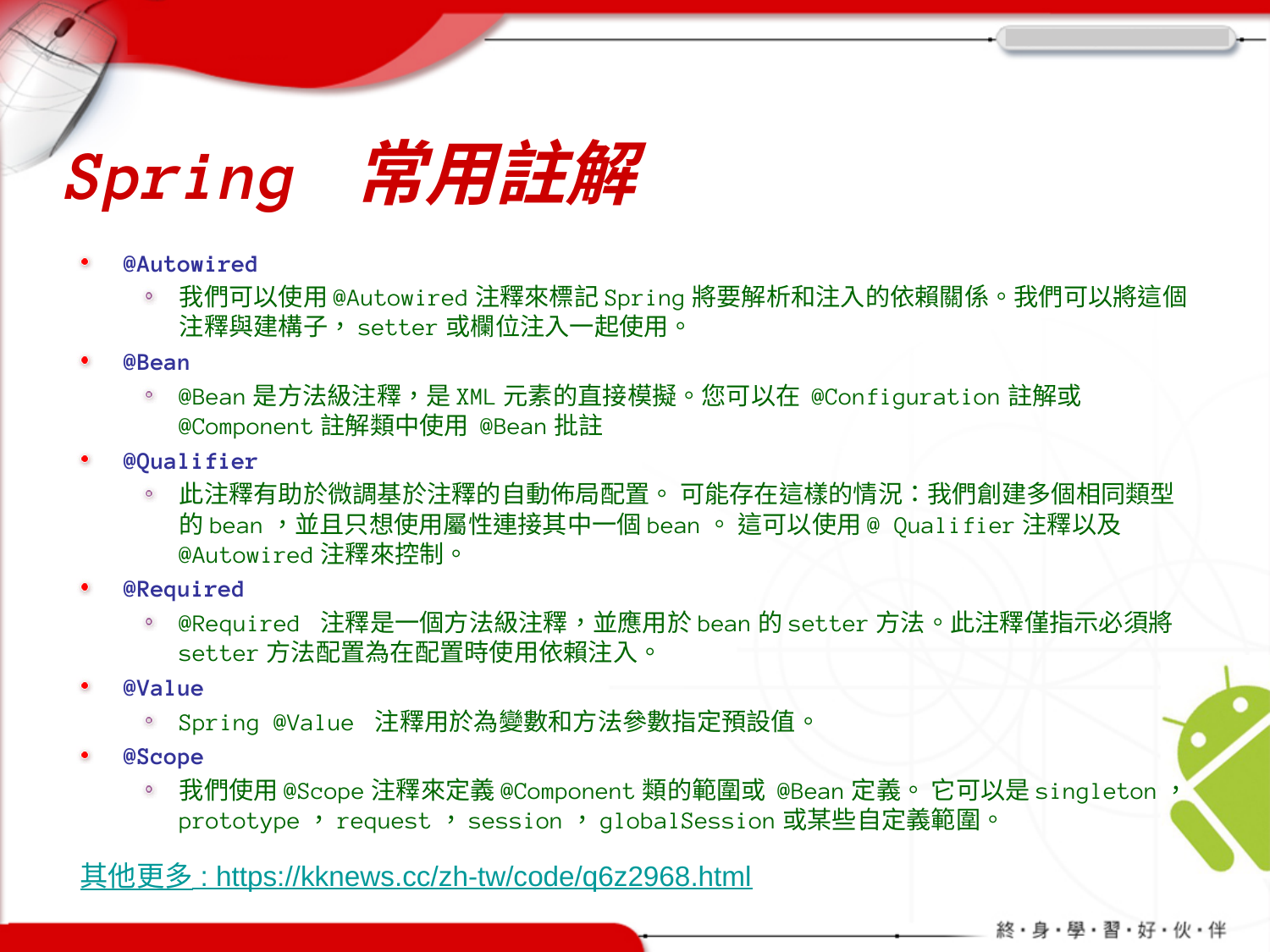

# Spring 常用註解
@Autowired
我們可以使用@Autowired注釋來標記Spring將要解析和注入的依賴關係。我們可以將這個注釋與建構子，setter或欄位注入一起使用。
@Bean
@Bean是方法級注釋，是XML元素的直接模擬。您可以在 @Configuration註解或 @Component註解類中使用 @Bean批註
@Qualifier
此注釋有助於微調基於注釋的自動佈局配置。 可能存在這樣的情況：我們創建多個相同類型的bean，並且只想使用屬性連接其中一個bean。 這可以使用@ Qualifier注釋以及 @Autowired注釋來控制。
@Required
@Required 注釋是一個方法級注釋，並應用於bean的setter方法。此注釋僅指示必須將setter方法配置為在配置時使用依賴注入。
@Value
Spring @Value 注釋用於為變數和方法參數指定預設值。
@Scope
我們使用@Scope注釋來定義@Component類的範圍或 @Bean定義。 它可以是singleton，prototype，request，session，globalSession或某些自定義範圍。
其他更多 : https://kknews.cc/zh-tw/code/q6z2968.html